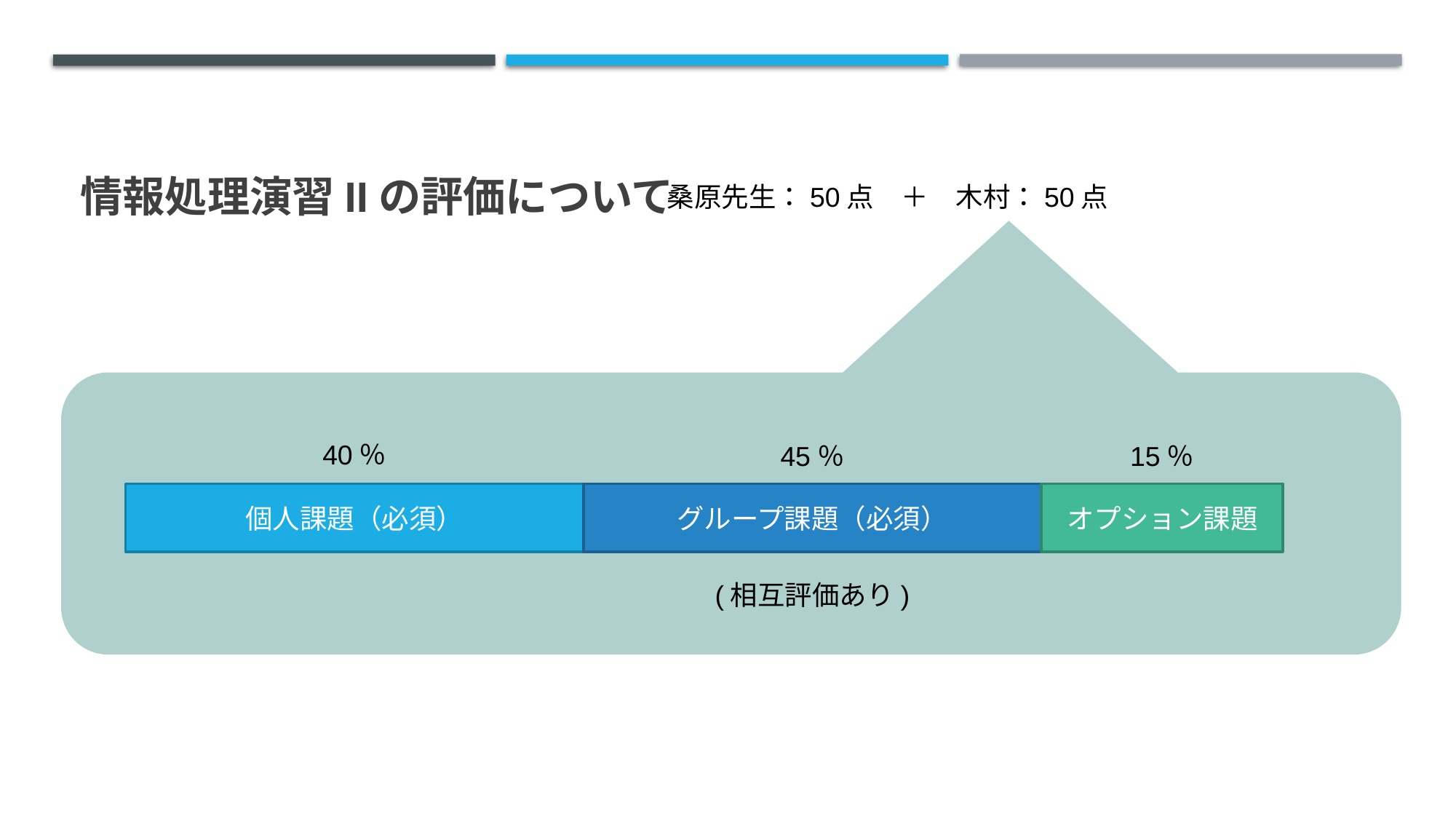

# 情報処理演習IIの評価について
桑原先生：50点　＋　木村：50点

40％
45％
15％
オプション課題
個人課題（必須）
グループ課題（必須）
(相互評価あり)